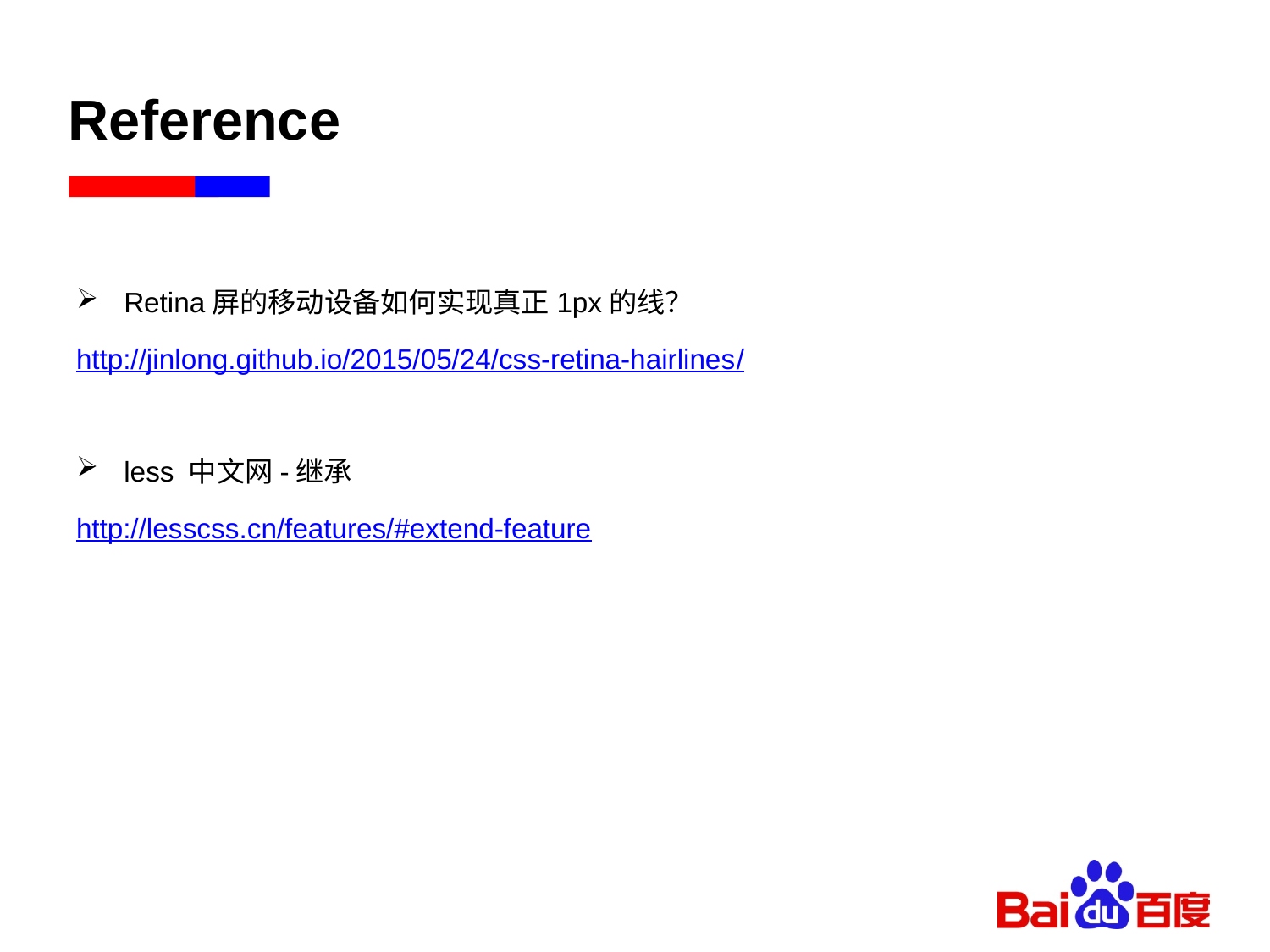

# Reference

Retina屏的移动设备如何实现真正1px的线？
http://jinlong.github.io/2015/05/24/css-retina-hairlines/

less 中文网-继承
http://lesscss.cn/features/#extend-feature